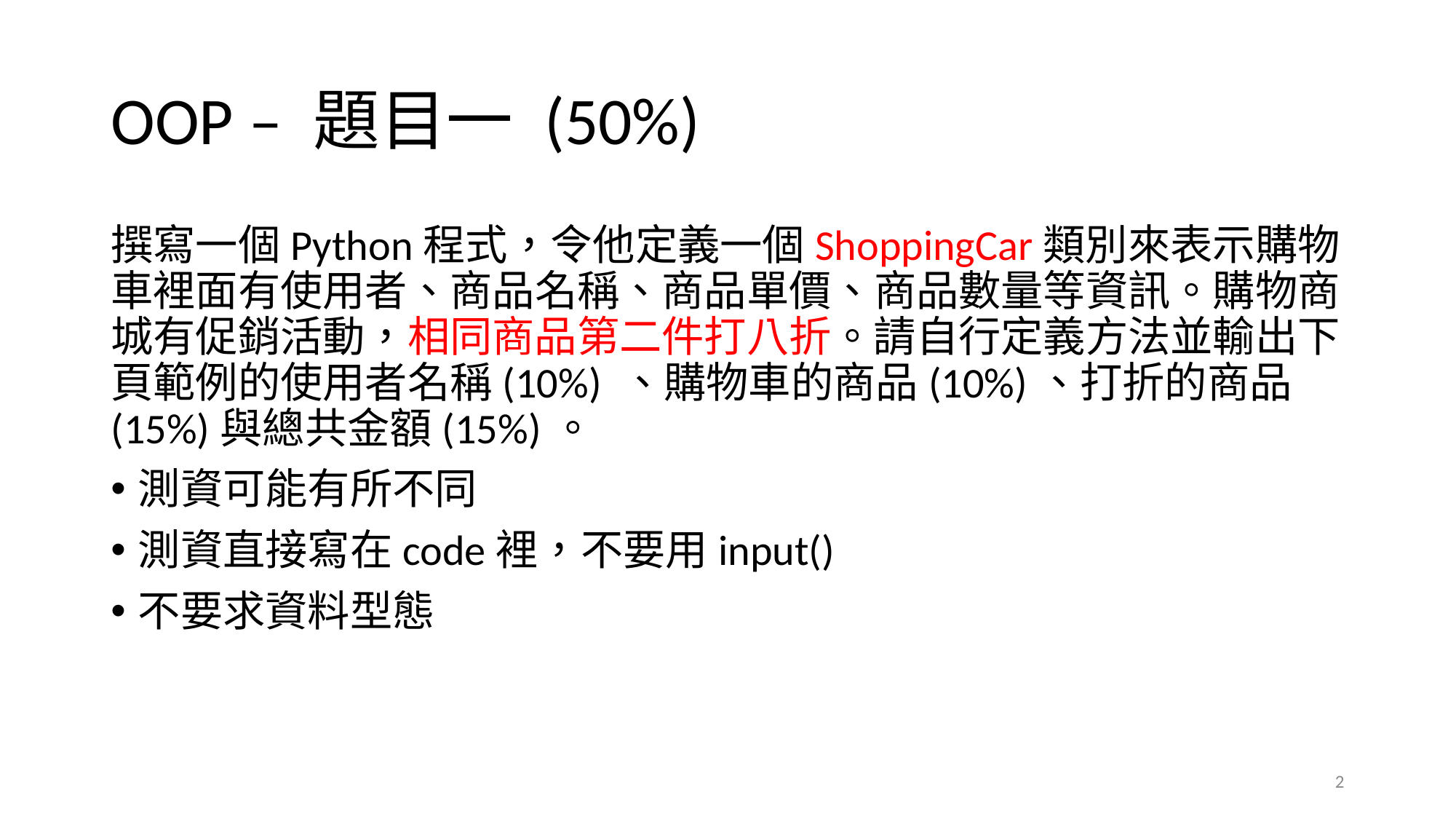

# OOP – 題目一 (50%)
撰寫一個Python程式，令他定義一個ShoppingCar類別來表示購物車裡面有使用者、商品名稱、商品單價、商品數量等資訊。購物商城有促銷活動，相同商品第二件打八折。請自行定義方法並輸出下頁範例的使用者名稱(10%) 、購物車的商品(10%)、打折的商品(15%)與總共金額(15%)。
測資可能有所不同
測資直接寫在code裡，不要用input()
不要求資料型態
2